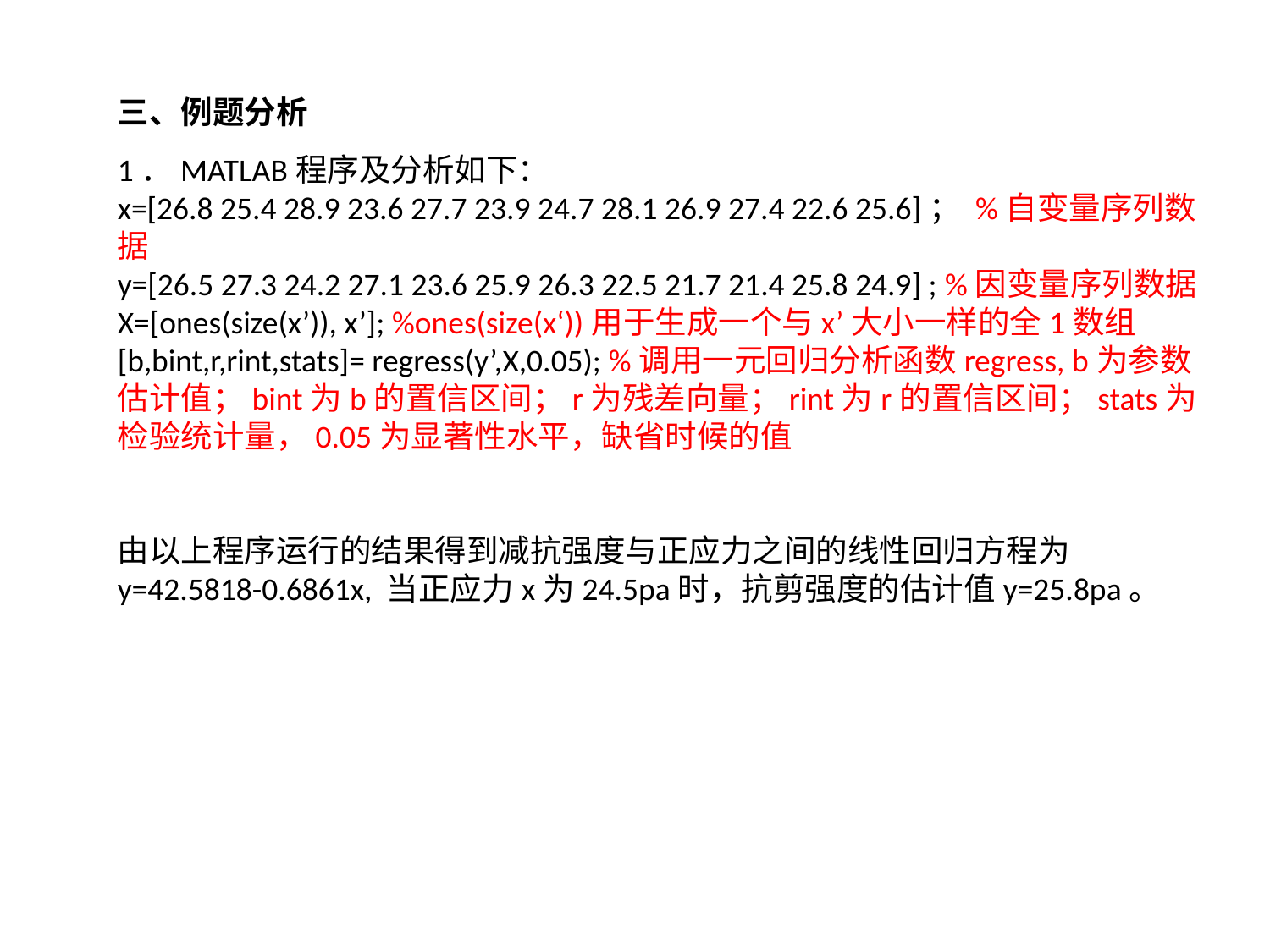

三、例题分析
1．MATLAB程序及分析如下：
x=[26.8 25.4 28.9 23.6 27.7 23.9 24.7 28.1 26.9 27.4 22.6 25.6]； %自变量序列数据
y=[26.5 27.3 24.2 27.1 23.6 25.9 26.3 22.5 21.7 21.4 25.8 24.9] ; %因变量序列数据
X=[ones(size(x’)), x’]; %ones(size(x‘))用于生成一个与x’大小一样的全1数组
[b,bint,r,rint,stats]= regress(y’,X,0.05); %调用一元回归分析函数regress, b为参数估计值；bint为b的置信区间；r为残差向量；rint为r的置信区间；stats为检验统计量，0.05为显著性水平，缺省时候的值

由以上程序运行的结果得到减抗强度与正应力之间的线性回归方程为
y=42.5818-0.6861x, 当正应力x为24.5pa时，抗剪强度的估计值y=25.8pa。